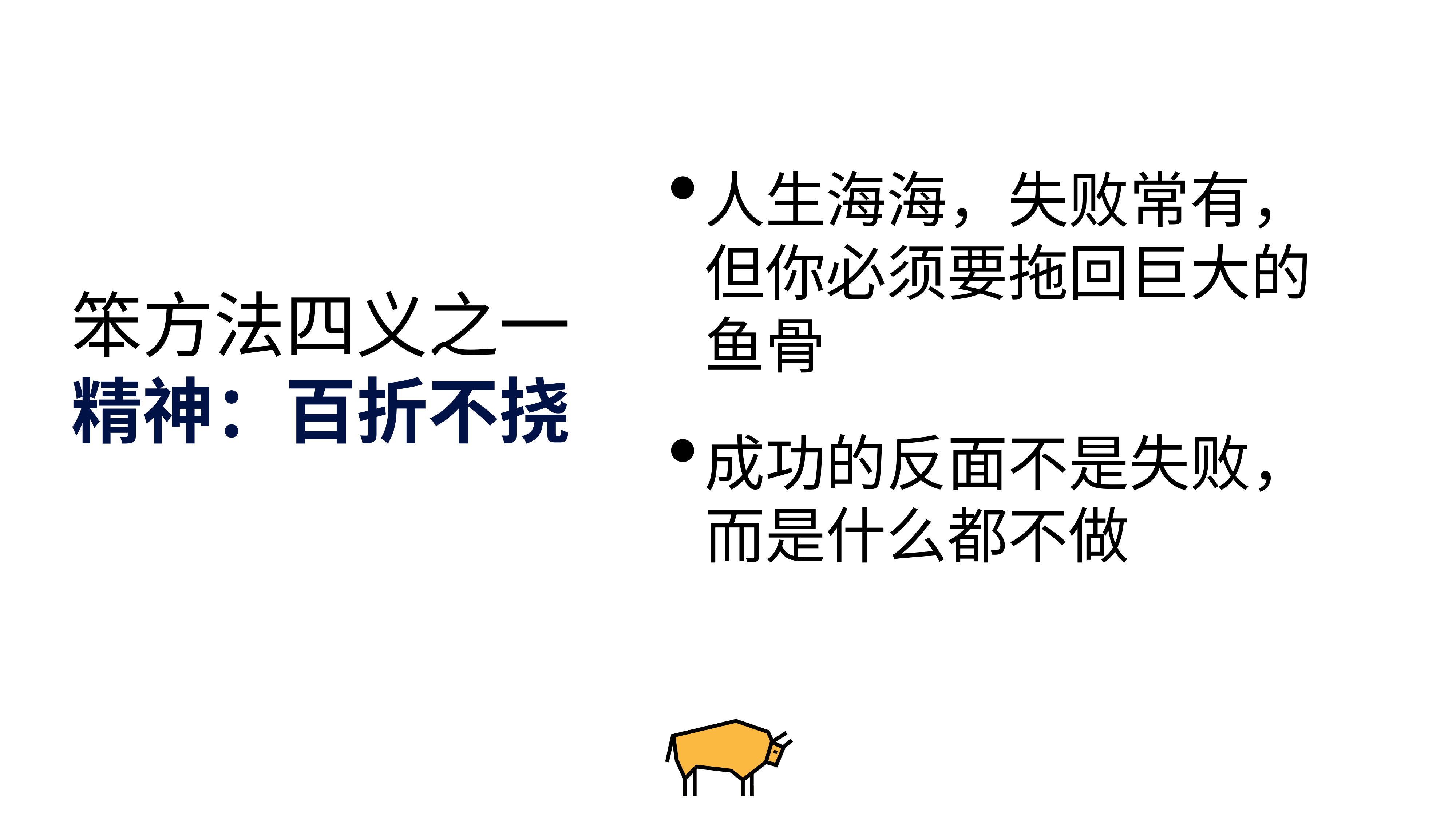

人生海海，失败常有，但你必须要拖回巨大的鱼骨
成功的反面不是失败，而是什么都不做
# 笨方法四义之一 精神：百折不挠